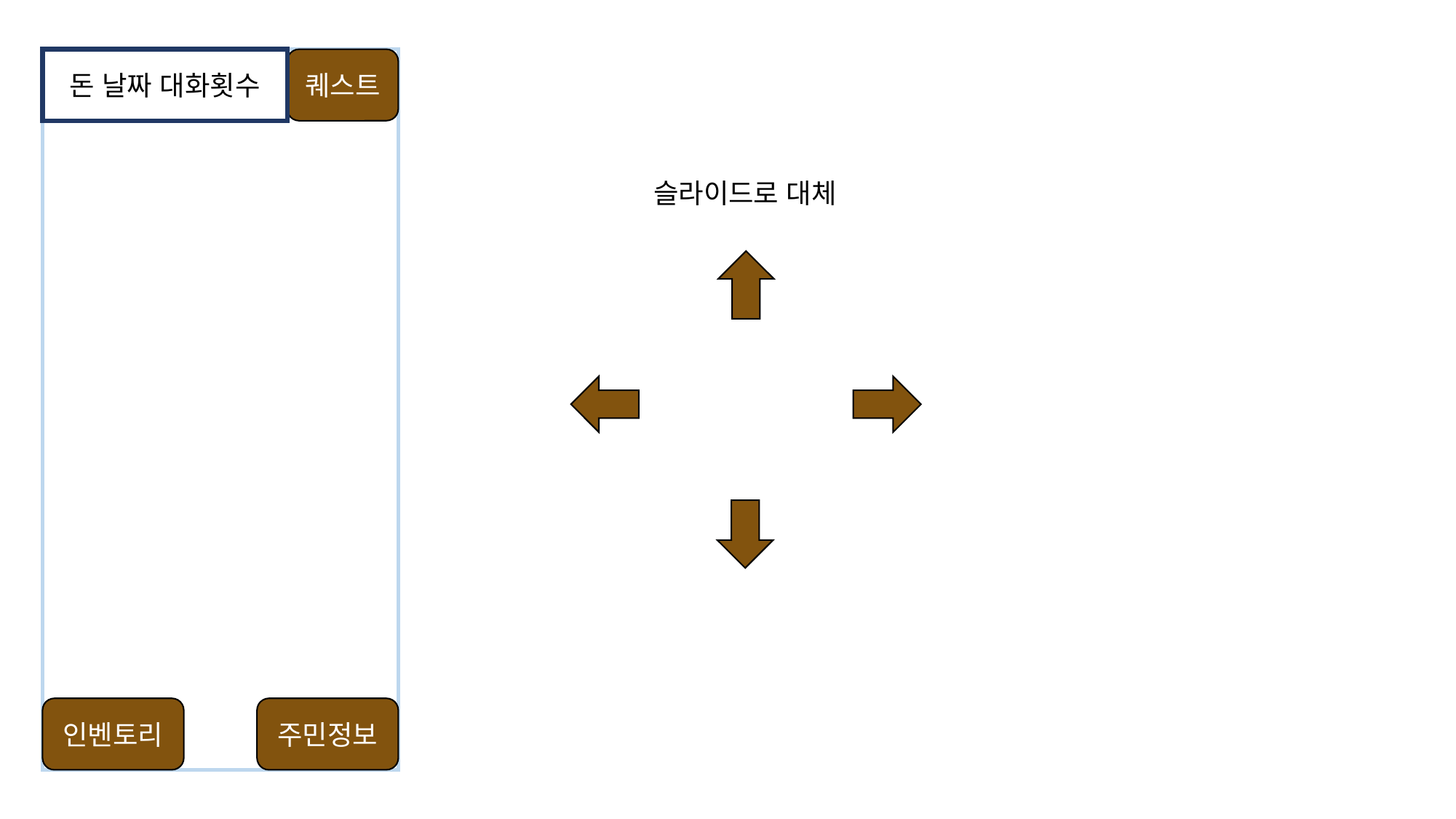

돈 날짜 대화횟수

퀘스트
슬라이드로 대체

인벤토리
주민정보